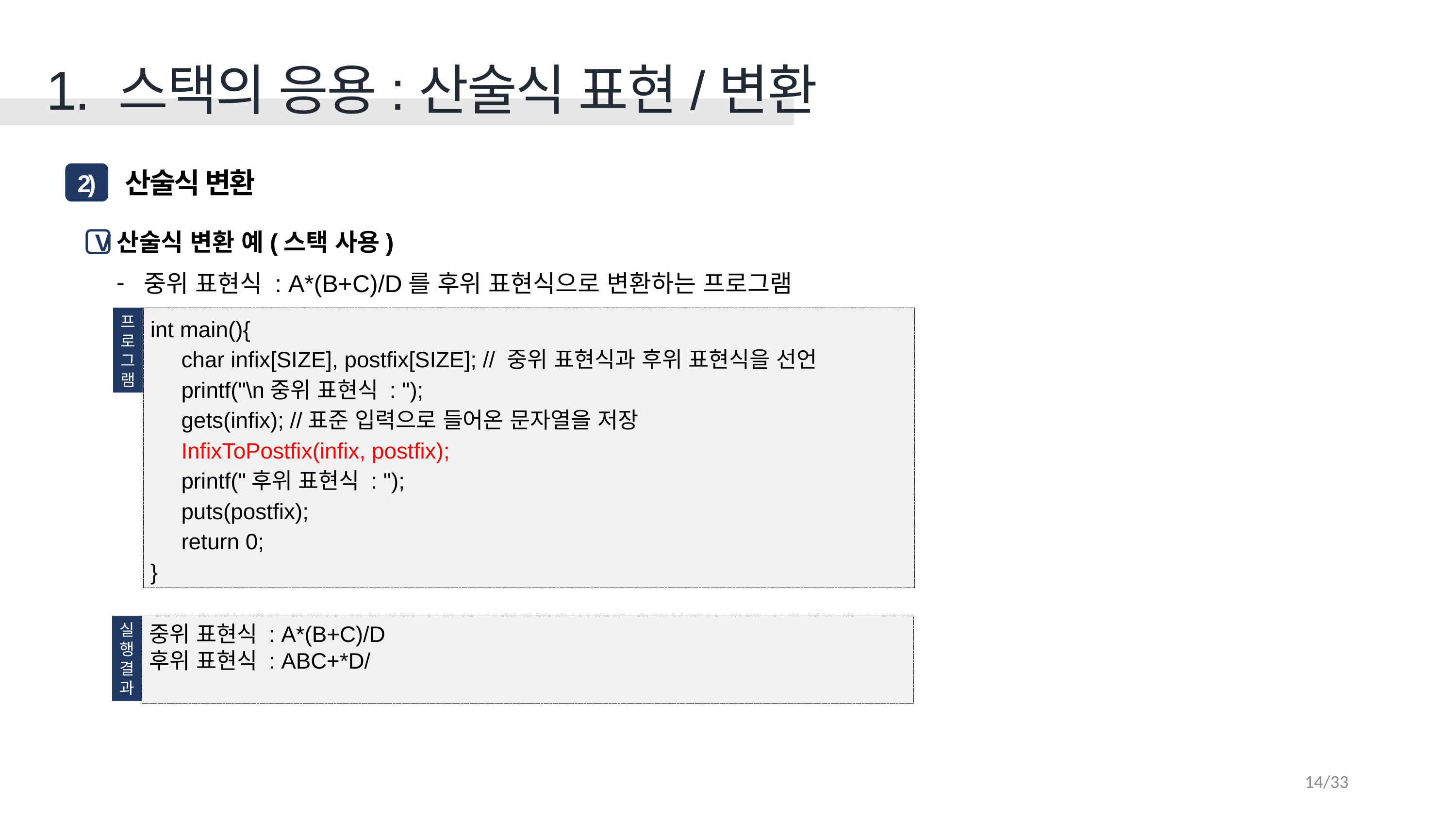

1. 스택의 응용:산술식 표현/변환

 산술식 변환
2)
산술식 변환 예(스택 사용)

중위 표현식 : A*(B+C)/D를 후위 표현식으로 변환하는 프로그램

V
프
로
그
램
int main(){
     char infix[SIZE], postfix[SIZE]; // 중위 표현식과 후위 표현식을 선언
     printf("\n중위 표현식 : ");
     gets(infix); //표준 입력으로 들어온 문자열을 저장
     InfixToPostfix(infix, postfix);
     printf("후위 표현식 : ");
     puts(postfix);
     return 0;
}
실
행
결
과
중위 표현식 : A*(B+C)/D
후위 표현식 : ABC+*D/

14/33